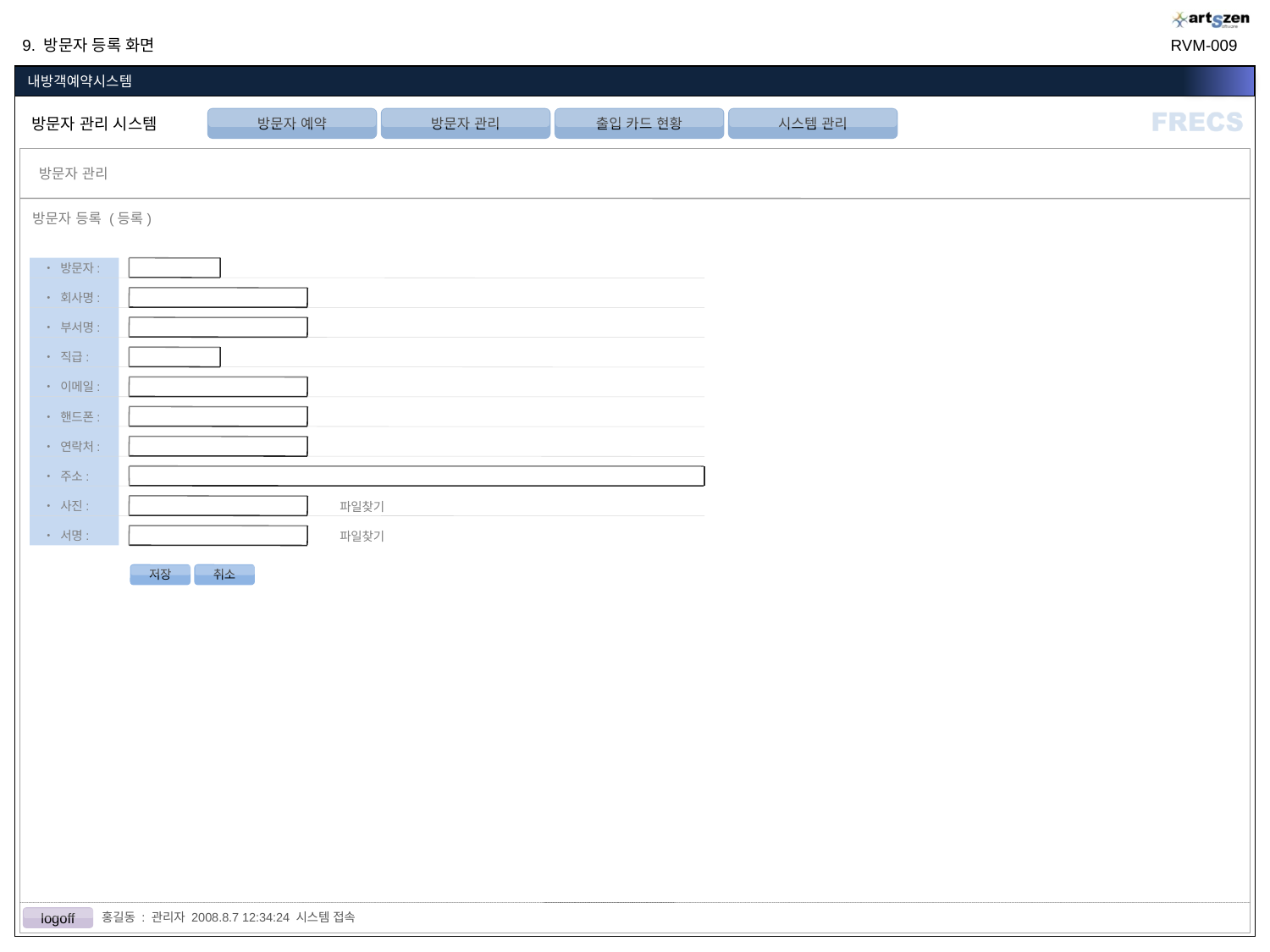

9. 방문자 등록 화면
RVM-009
방문자 예약
방문자 관리
출입 카드 현황
시스템 관리

 방문자 관리
방문자 등록 (등록)

• 방문자:

• 회사명:

• 부서명:

• 직급:

• 이메일:

• 핸드폰:

• 연락처:

• 주소:

• 사진:

파일찾기

• 서명:

파일찾기

저장
취소

홍길동 : 관리자 2008.8.7 12:34:24 시스템 접속
logoff